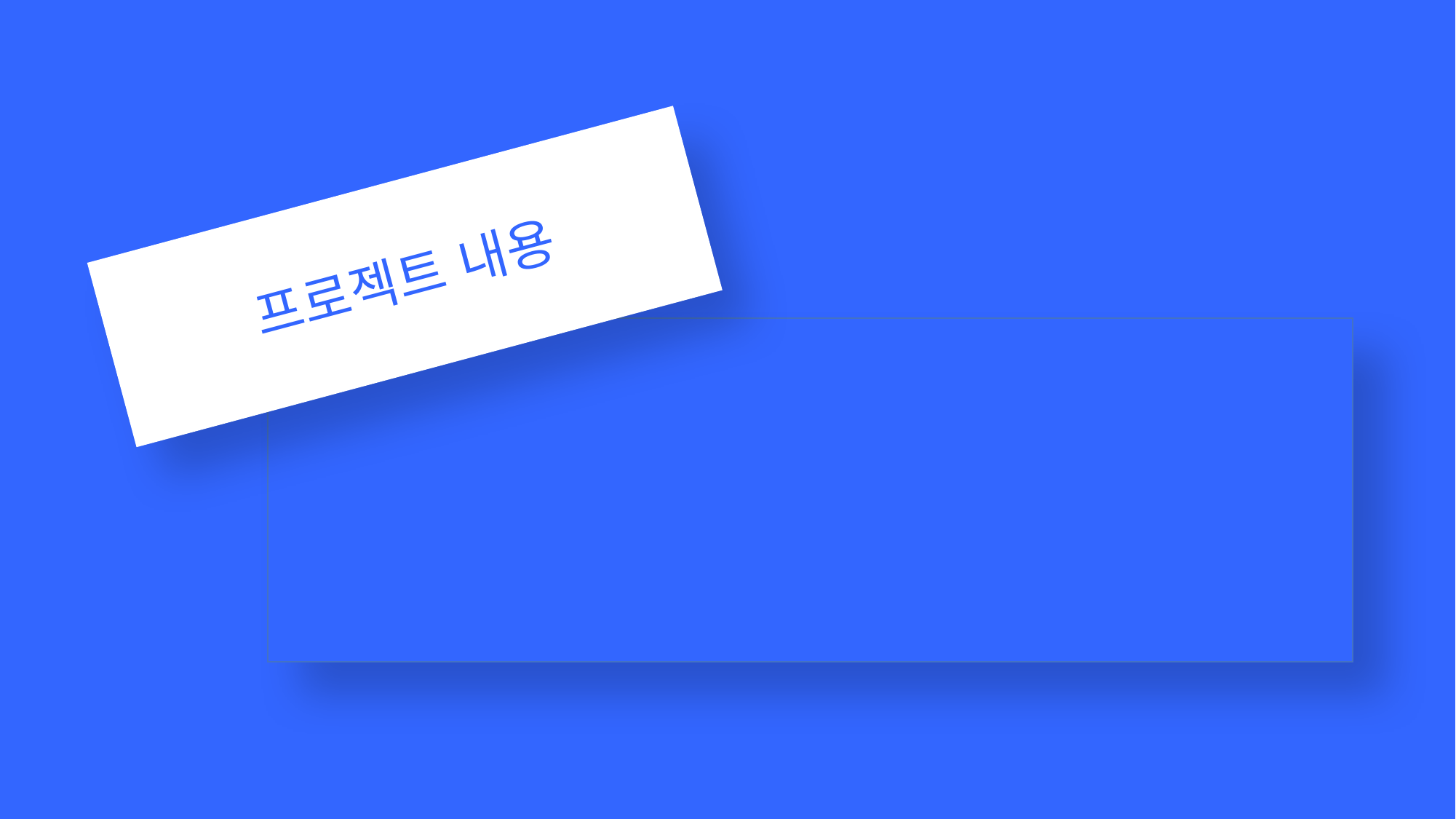

프로젝트 내용
파이썬 gui와 csv파일을

이용하여 사용자의 수입과 지출을 입력

지출의 카테고리를 설정하여 어떤 곳의 지출인지

 확인 가능